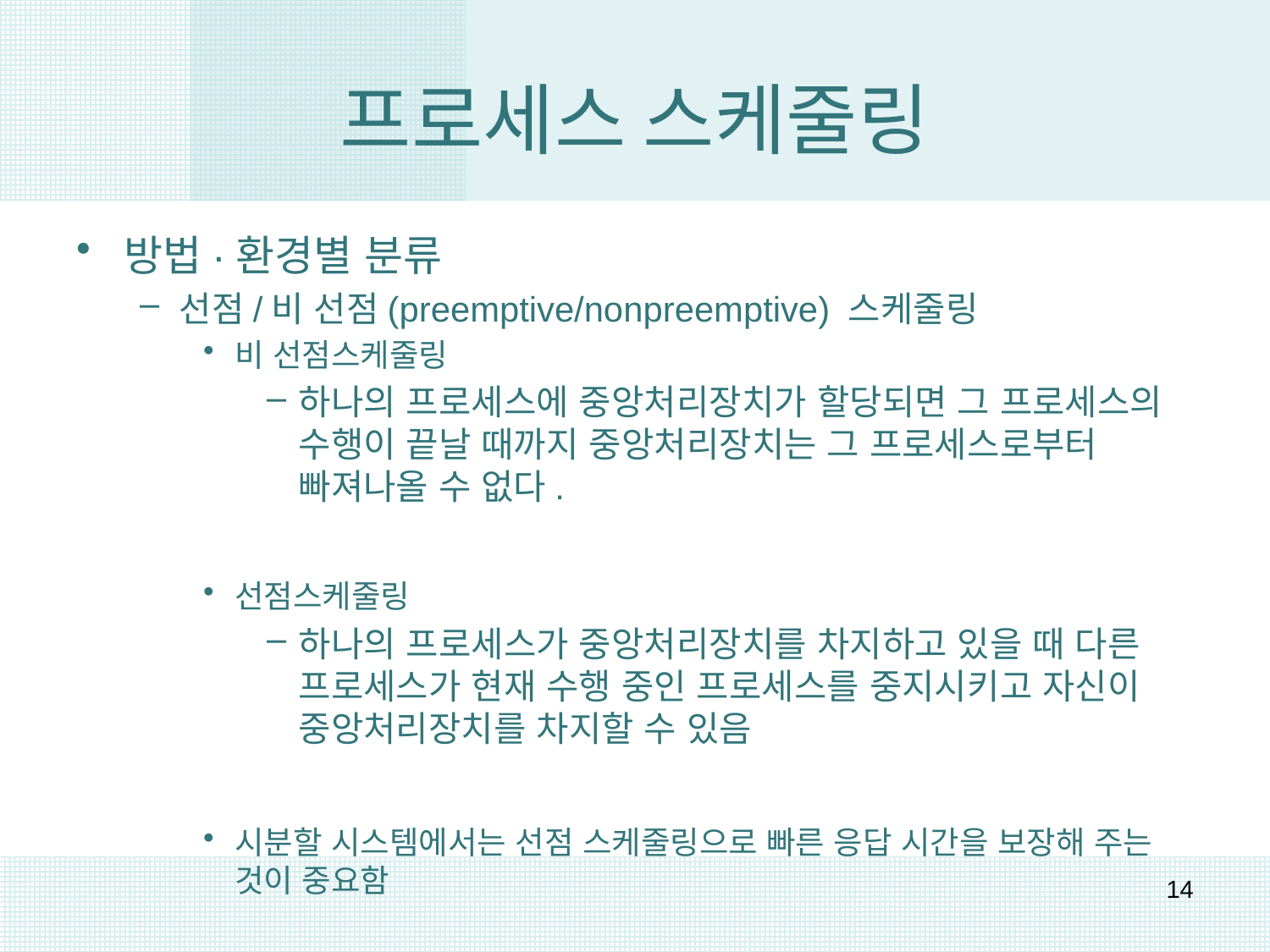

# 프로세스 스케줄링
방법·환경별 분류
선점/비 선점(preemptive/non­preemptive) 스케줄링
비 선점스케줄링
하나의 프로세스에 중앙처리장치가 할당되면 그 프로세스의 수행이 끝날 때까지 중앙처리장치는 그 프로세스로부터 빠져나올 수 없다.

선점스케줄링
하나의 프로세스가 중앙처리장치를 차지하고 있을 때 다른 프로세스가 현재 수행 중인 프로세스를 중지시키고 자신이 중앙처리장치를 차지할 수 있음

시분할 시스템에서는 선점 스케줄링으로 빠른 응답 시간을 보장해 주는 것이 중요함

14